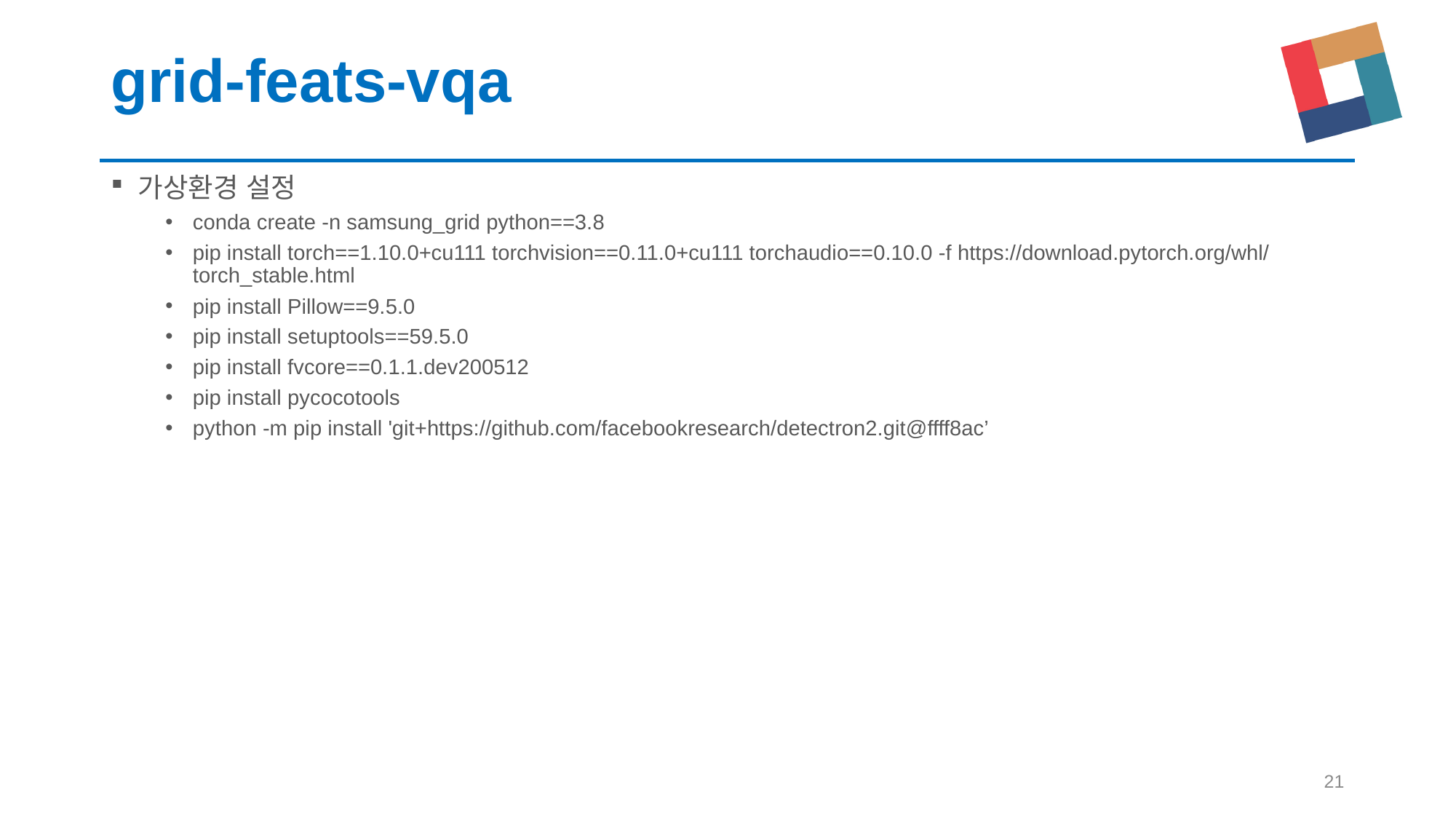

# grid-feats-vqa
가상환경 설정
conda create -n samsung_grid python==3.8
pip install torch==1.10.0+cu111 torchvision==0.11.0+cu111 torchaudio==0.10.0 -f https://download.pytorch.org/whl/torch_stable.html
pip install Pillow==9.5.0
pip install setuptools==59.5.0
pip install fvcore==0.1.1.dev200512
pip install pycocotools
python -m pip install 'git+https://github.com/facebookresearch/detectron2.git@ffff8ac’
21